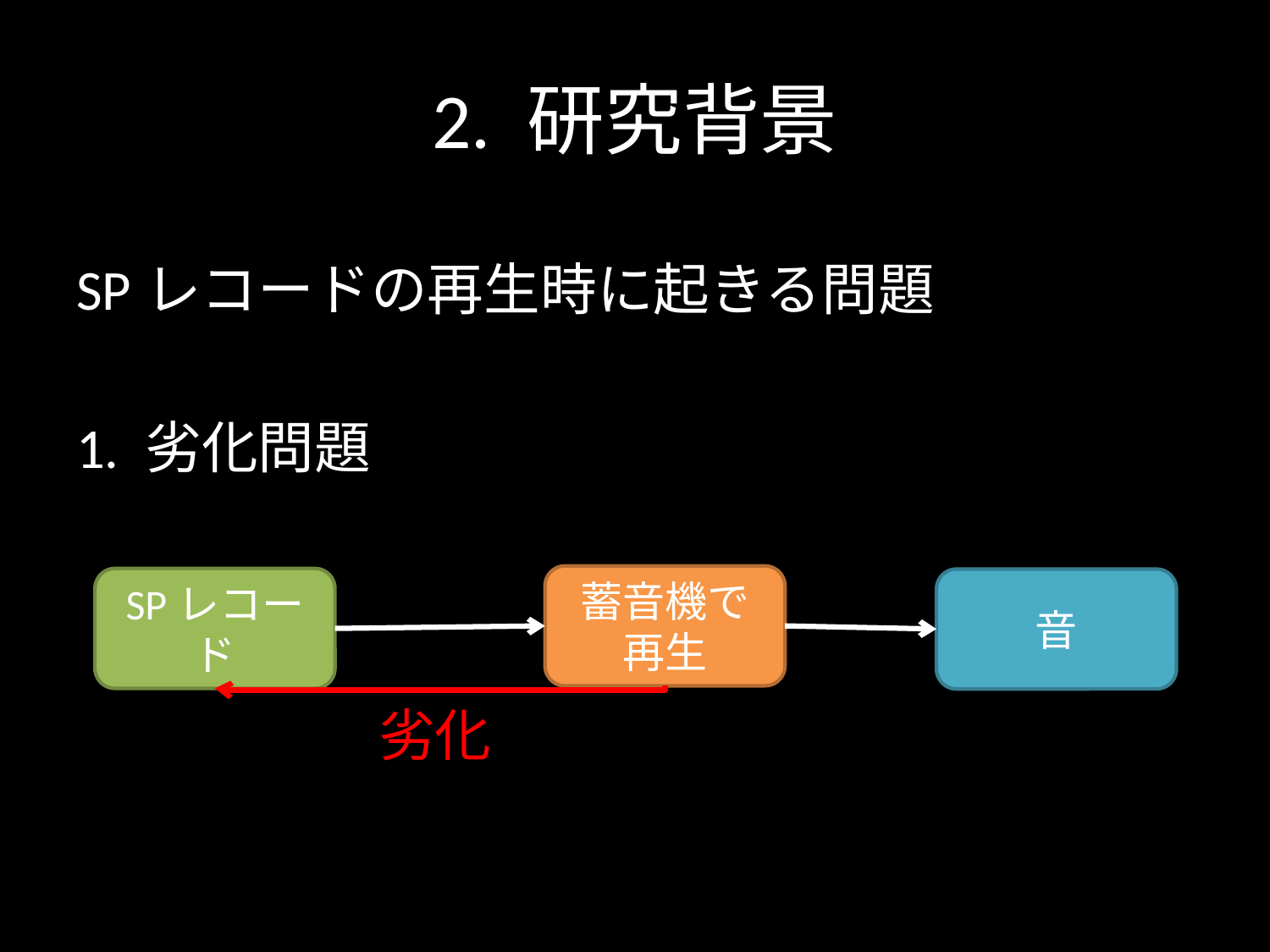

# 2. 研究背景
SPレコードの再生時に起きる問題

1. 劣化問題

蓄音機で再生
SPレコード
音
劣化